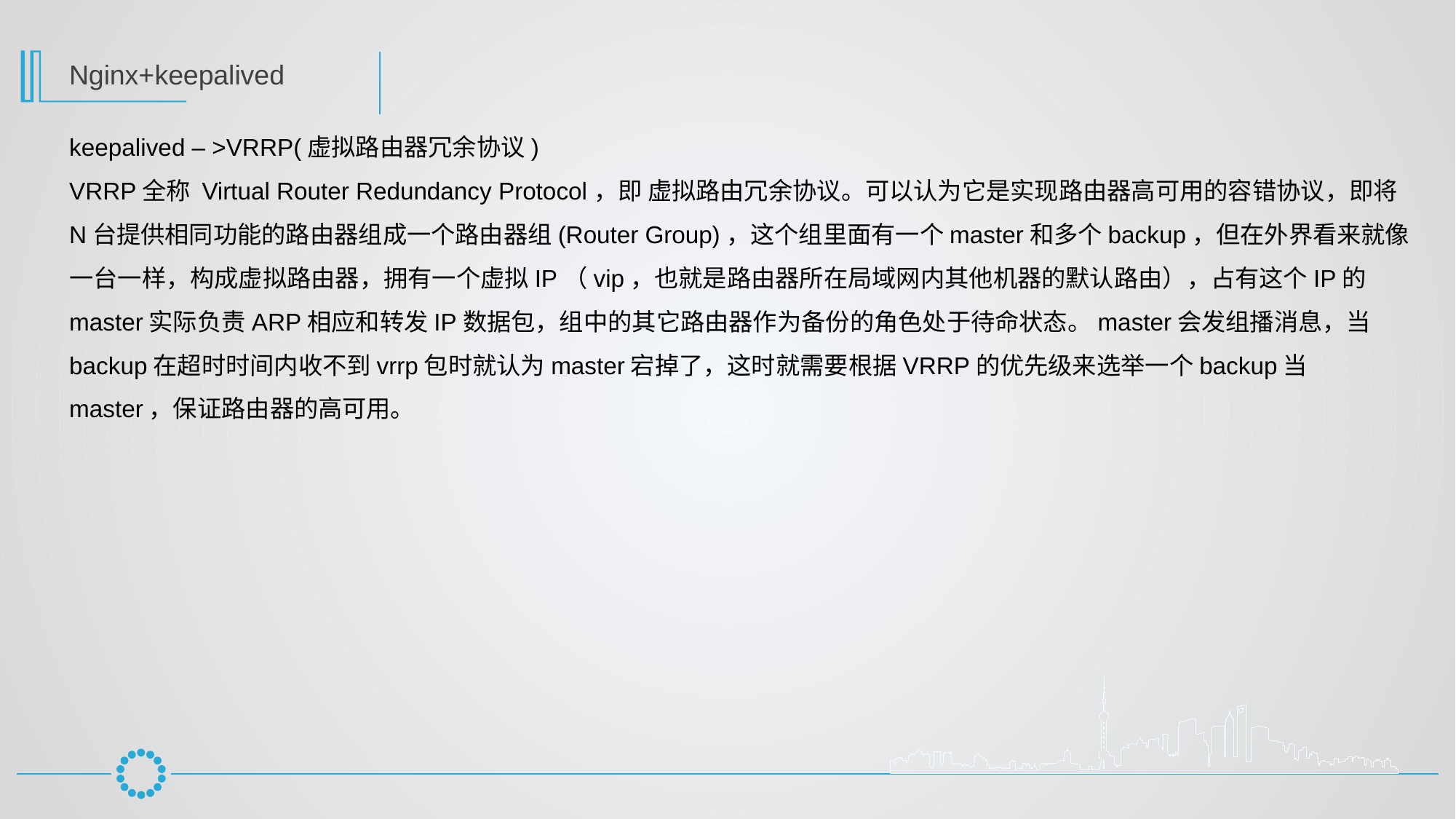

Nginx+keepalived
keepalived – >VRRP(虚拟路由器冗余协议)
VRRP全称 Virtual Router Redundancy Protocol，即 虚拟路由冗余协议。可以认为它是实现路由器高可用的容错协议，即将N台提供相同功能的路由器组成一个路由器组(Router Group)，这个组里面有一个master和多个backup，但在外界看来就像一台一样，构成虚拟路由器，拥有一个虚拟IP（vip，也就是路由器所在局域网内其他机器的默认路由），占有这个IP的master实际负责ARP相应和转发IP数据包，组中的其它路由器作为备份的角色处于待命状态。master会发组播消息，当backup在超时时间内收不到vrrp包时就认为master宕掉了，这时就需要根据VRRP的优先级来选举一个backup当master，保证路由器的高可用。

29